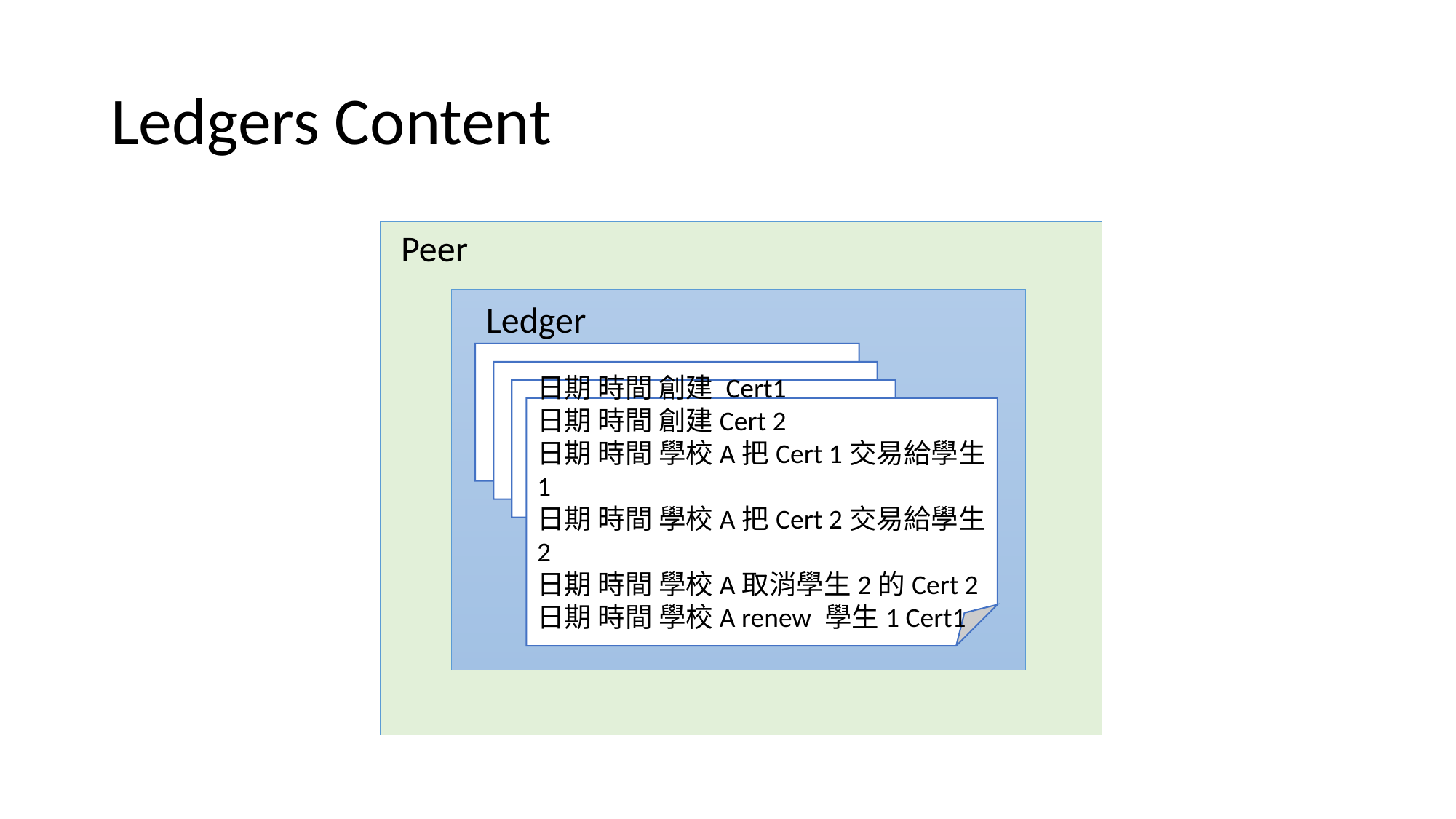

# Ledgers Content
Peer

Ledger

日期 時間 創建 Cert1
日期 時間 創建Cert 2
日期 時間 學校A把Cert 1交易給學生1
日期 時間 學校A把Cert 2交易給學生2
日期 時間 學校A取消學生2的Cert 2
日期 時間 學校A renew 學生1 Cert1